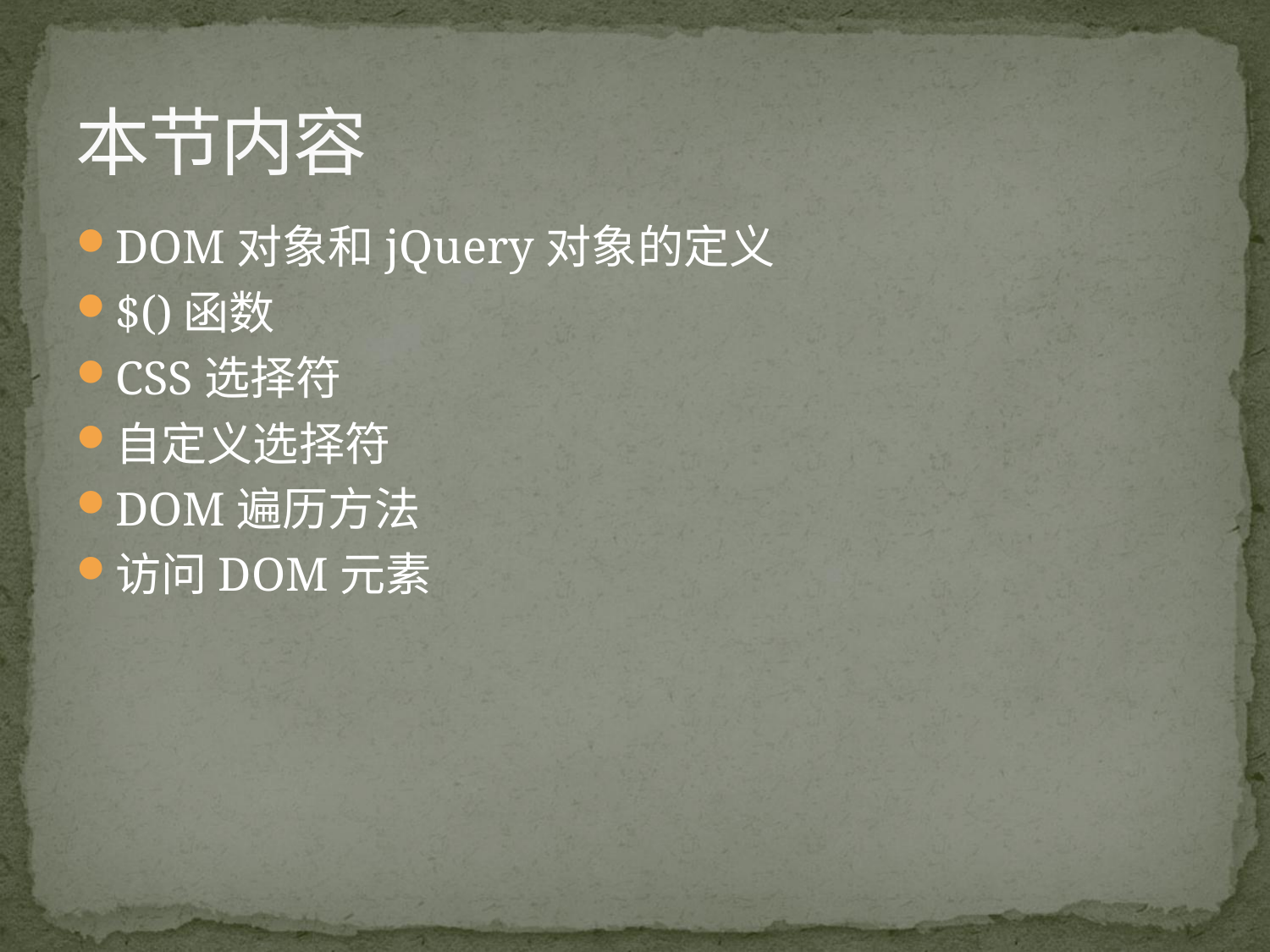

# 本节内容
DOM对象和jQuery对象的定义
$()函数
CSS选择符
自定义选择符
DOM遍历方法
访问DOM元素